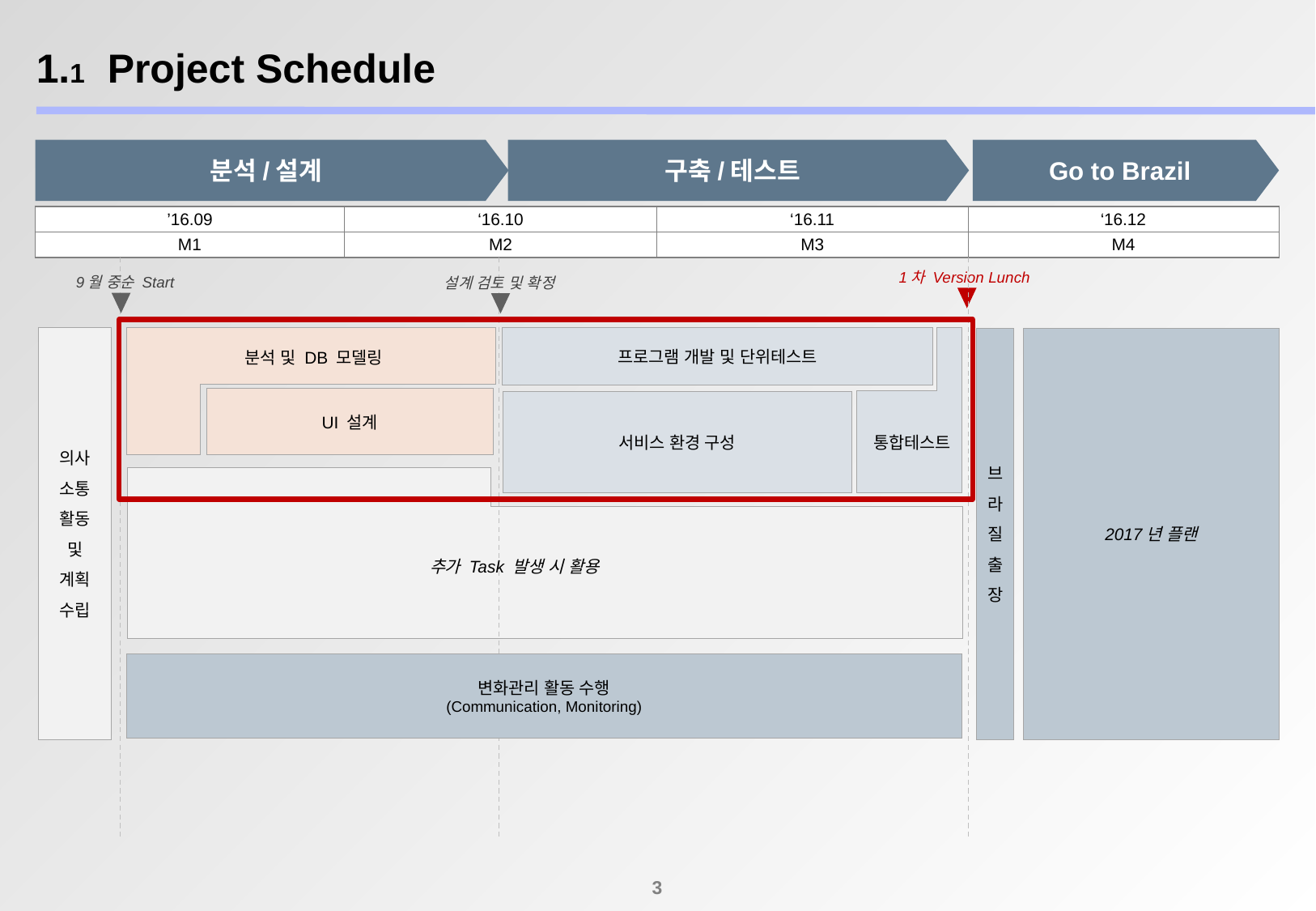

1.1  Project Schedule
분석/설계
구축/테스트
Go to Brazil
| ’16.09 | ‘16.10 | ‘16.11 | ‘16.12 |
| --- | --- | --- | --- |
| M1 | M2 | M3 | M4 |
1차 Version Lunch

9월 중순 Start

설계 검토 및 확정

분석 및 DB 모델링
프로그램 개발 및 단위테스트
의사
소통
활동
및
계획
수립

브
라
질
출
장
2017년 플랜
UI 설계
서비스 환경 구성
통합테스트

추가 Task 발생 시 활용
변화관리 활동 수행
(Communication, Monitoring)